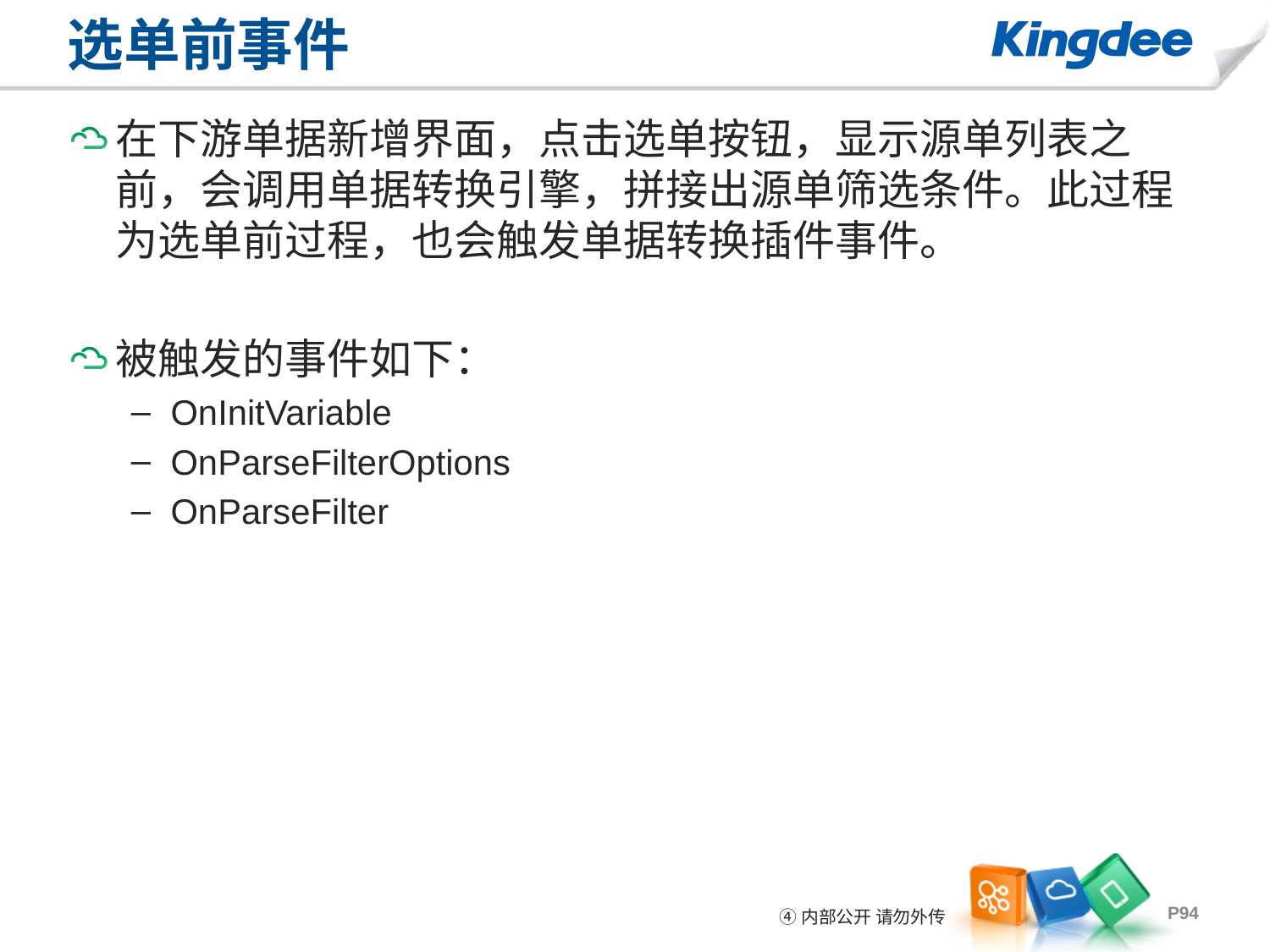

# 选单前事件
在下游单据新增界面，点击选单按钮，显示源单列表之前，会调用单据转换引擎，拼接出源单筛选条件。此过程为选单前过程，也会触发单据转换插件事件。

被触发的事件如下：
OnInitVariable
OnParseFilterOptions
OnParseFilter